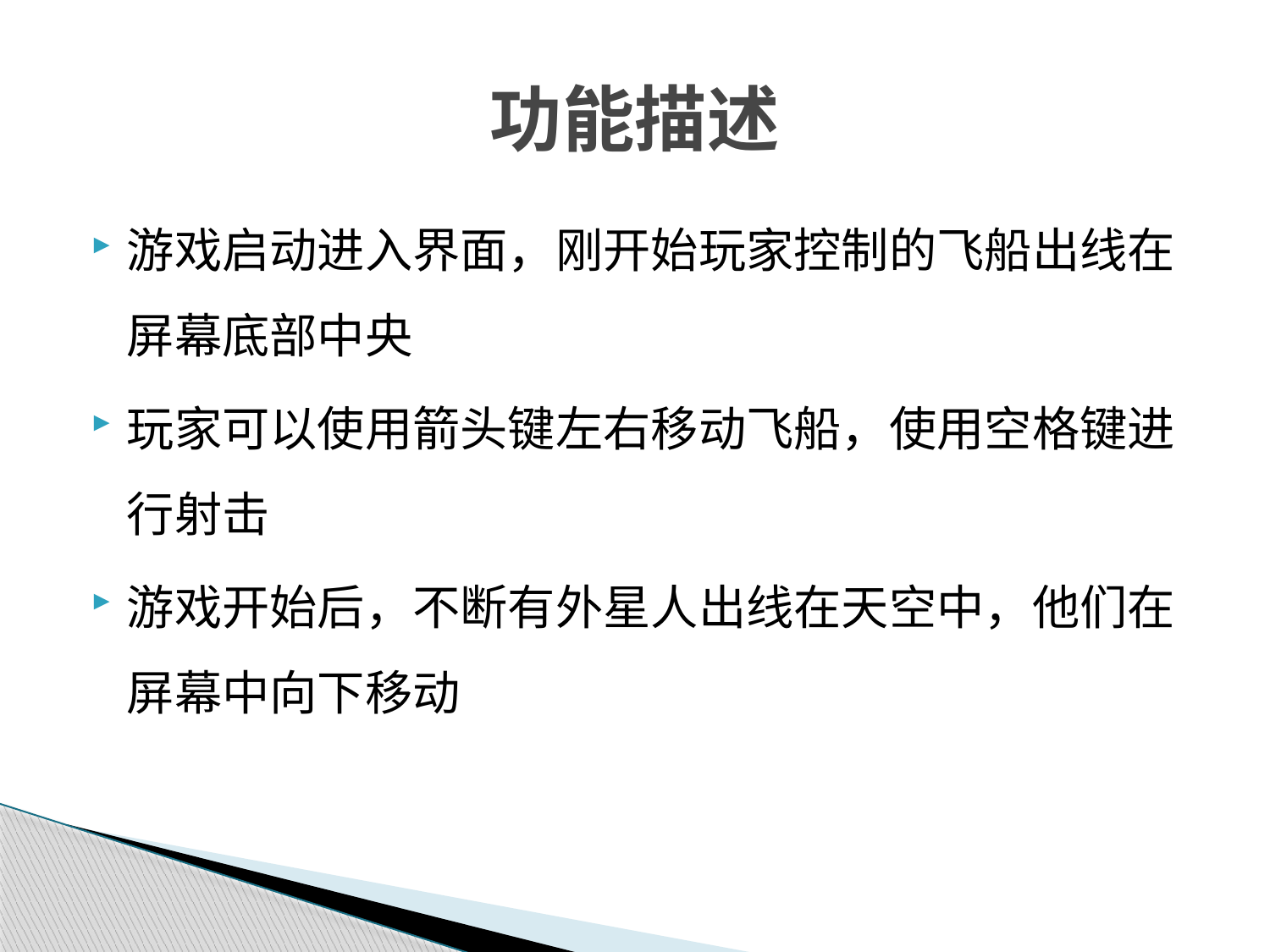

# 功能描述
游戏启动进入界面，刚开始玩家控制的飞船出线在屏幕底部中央
玩家可以使用箭头键左右移动飞船，使用空格键进行射击
游戏开始后，不断有外星人出线在天空中，他们在屏幕中向下移动